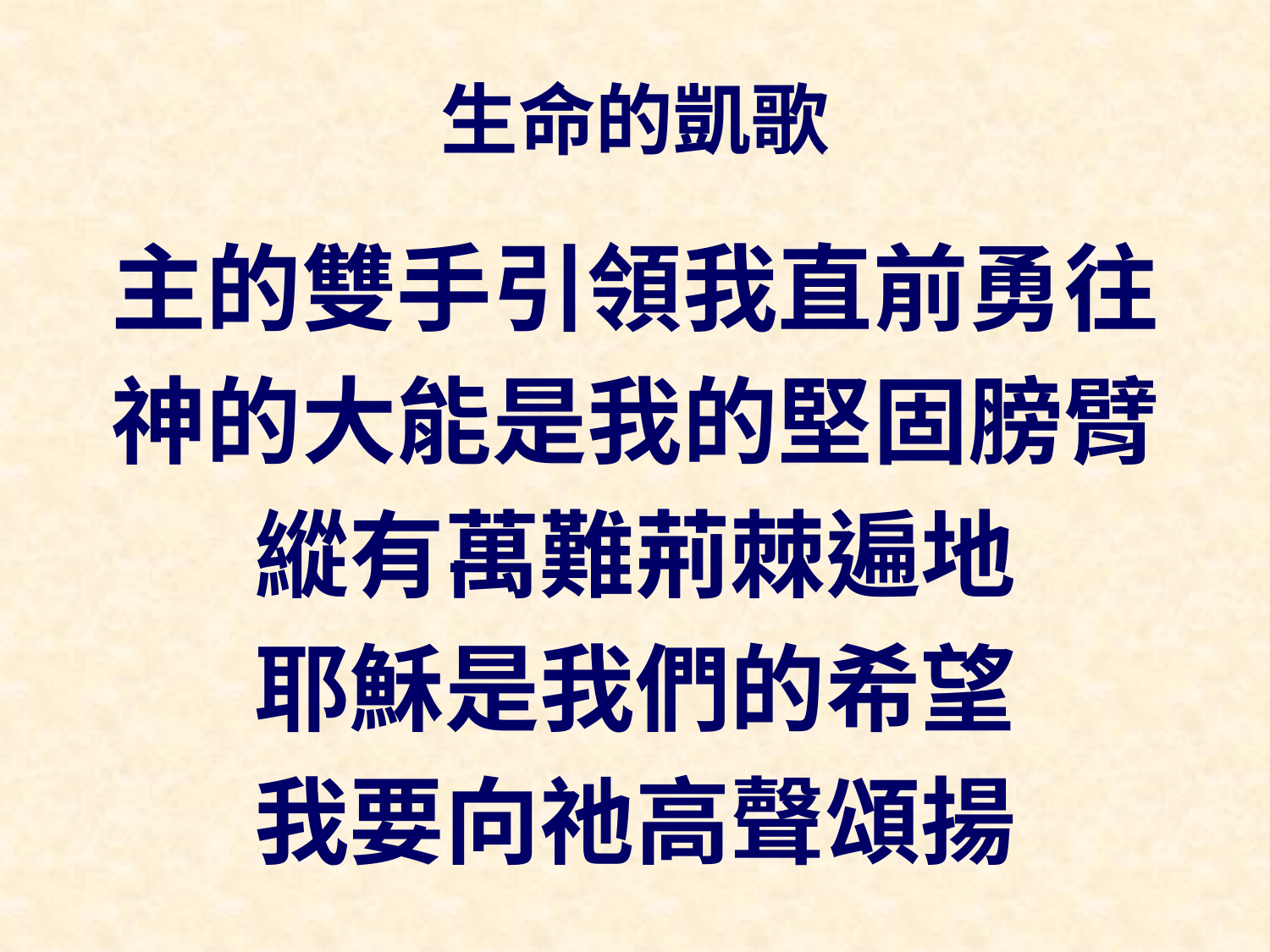

# 生命的凱歌
主的雙手引領我直前勇往
神的大能是我的堅固膀臂
縱有萬難荊棘遍地
耶穌是我們的希望
我要向祂高聲頌揚